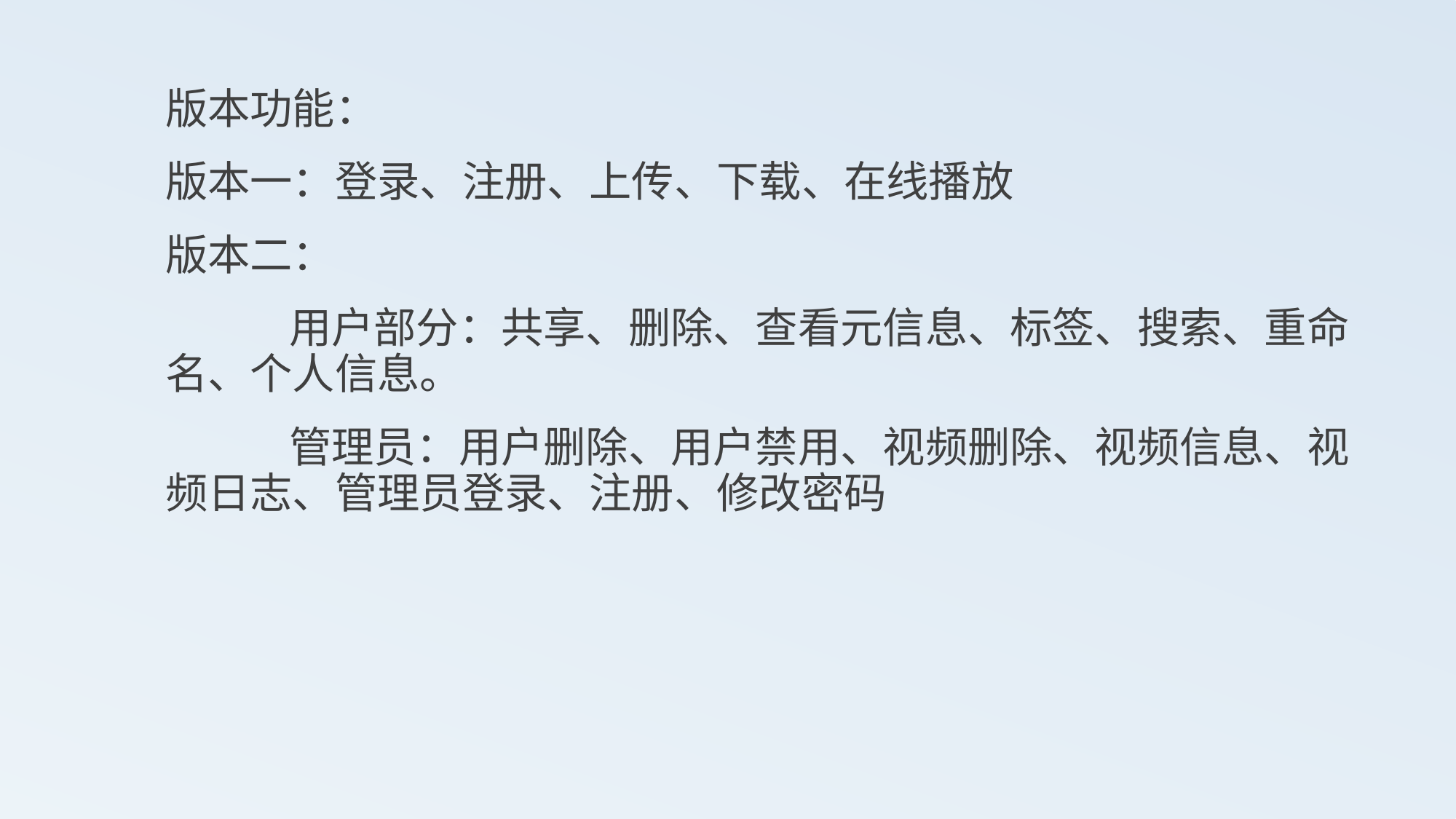

版本功能：
版本一：登录、注册、上传、下载、在线播放
版本二：
            用户部分：共享、删除、查看元信息、标签、搜索、重命名、个人信息。
            管理员：用户删除、用户禁用、视频删除、视频信息、视频日志、管理员登录、注册、修改密码